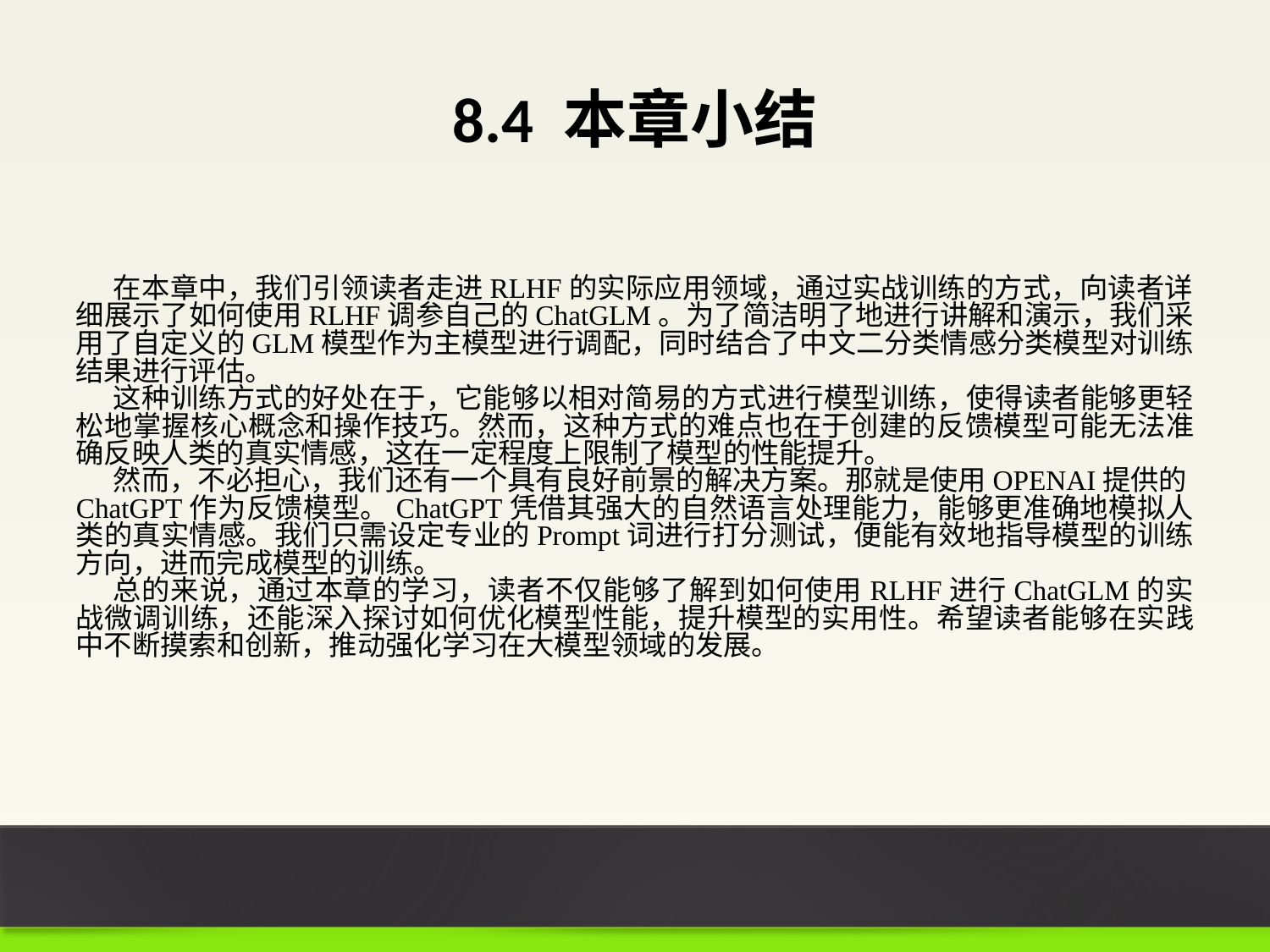

# 8.4 本章小结
在本章中，我们引领读者走进RLHF的实际应用领域，通过实战训练的方式，向读者详细展示了如何使用RLHF调参自己的ChatGLM。为了简洁明了地进行讲解和演示，我们采用了自定义的GLM模型作为主模型进行调配，同时结合了中文二分类情感分类模型对训练结果进行评估。
这种训练方式的好处在于，它能够以相对简易的方式进行模型训练，使得读者能够更轻松地掌握核心概念和操作技巧。然而，这种方式的难点也在于创建的反馈模型可能无法准确反映人类的真实情感，这在一定程度上限制了模型的性能提升。
然而，不必担心，我们还有一个具有良好前景的解决方案。那就是使用OPENAI提供的ChatGPT作为反馈模型。ChatGPT凭借其强大的自然语言处理能力，能够更准确地模拟人类的真实情感。我们只需设定专业的Prompt词进行打分测试，便能有效地指导模型的训练方向，进而完成模型的训练。
总的来说，通过本章的学习，读者不仅能够了解到如何使用RLHF进行ChatGLM的实战微调训练，还能深入探讨如何优化模型性能，提升模型的实用性。希望读者能够在实践中不断摸索和创新，推动强化学习在大模型领域的发展。